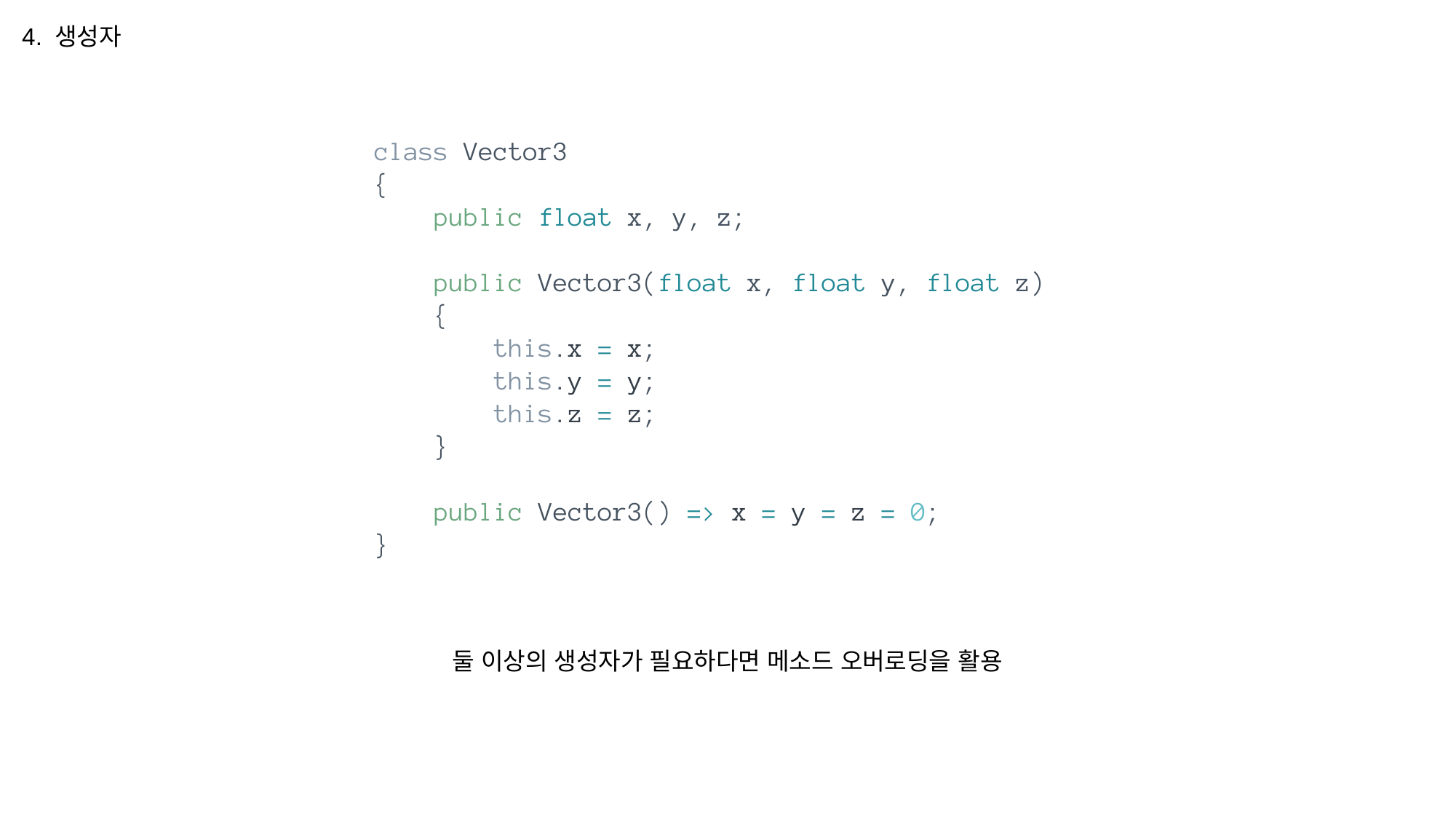

4. 생성자
class Vector3
{
    public float x, y, z;
    public Vector3(float x, float y, float z)
    {
        this.x = x;
        this.y = y;
        this.z = z;
    }
    public Vector3() => x = y = z = 0;
}
둘 이상의 생성자가 필요하다면 메소드 오버로딩을 활용